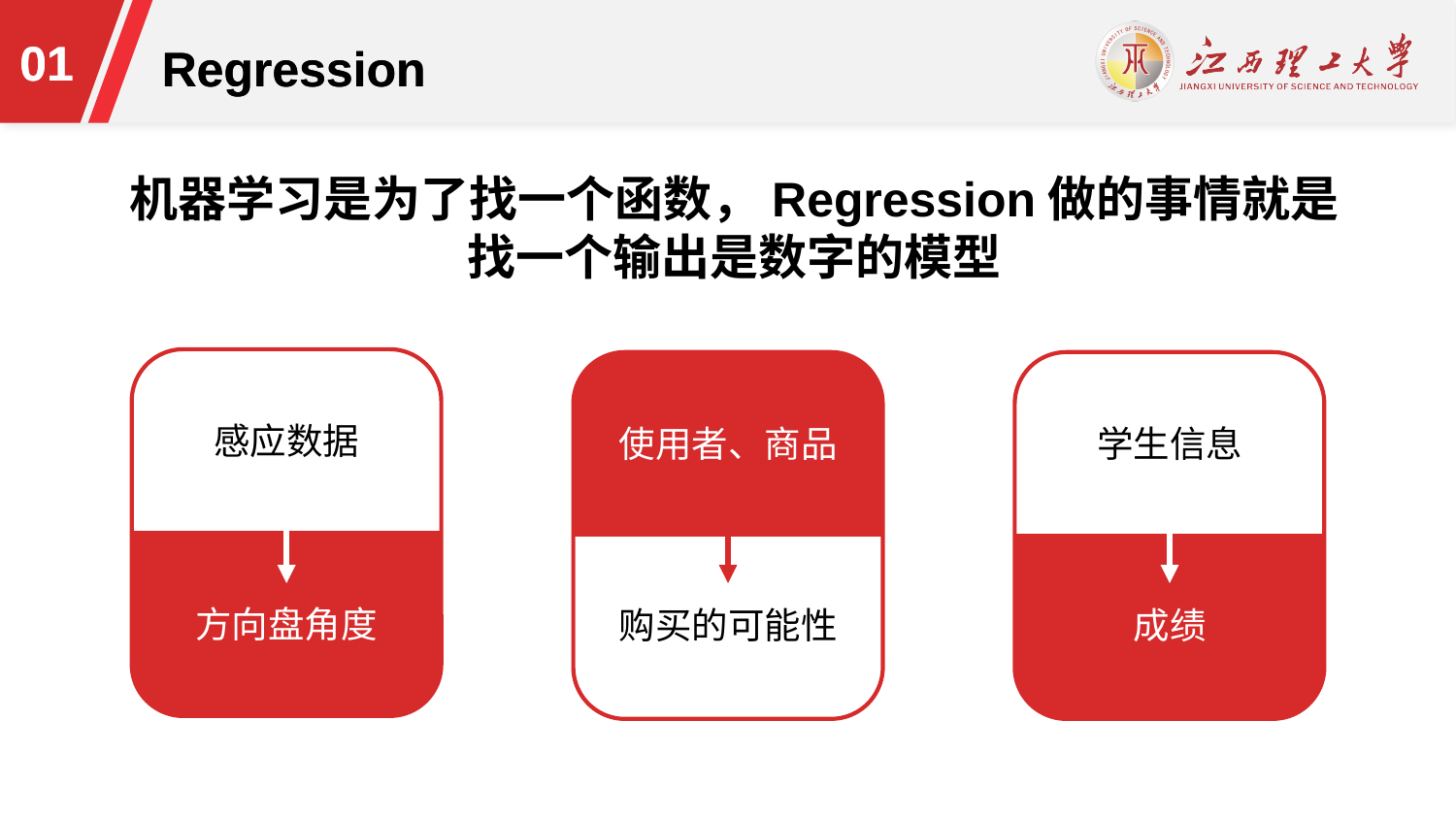

01
Regression
机器学习是为了找一个函数，Regression做的事情就是找一个输出是数字的模型

感应数据
方向盘角度

使用者、商品
购买的可能性

学生信息
成绩